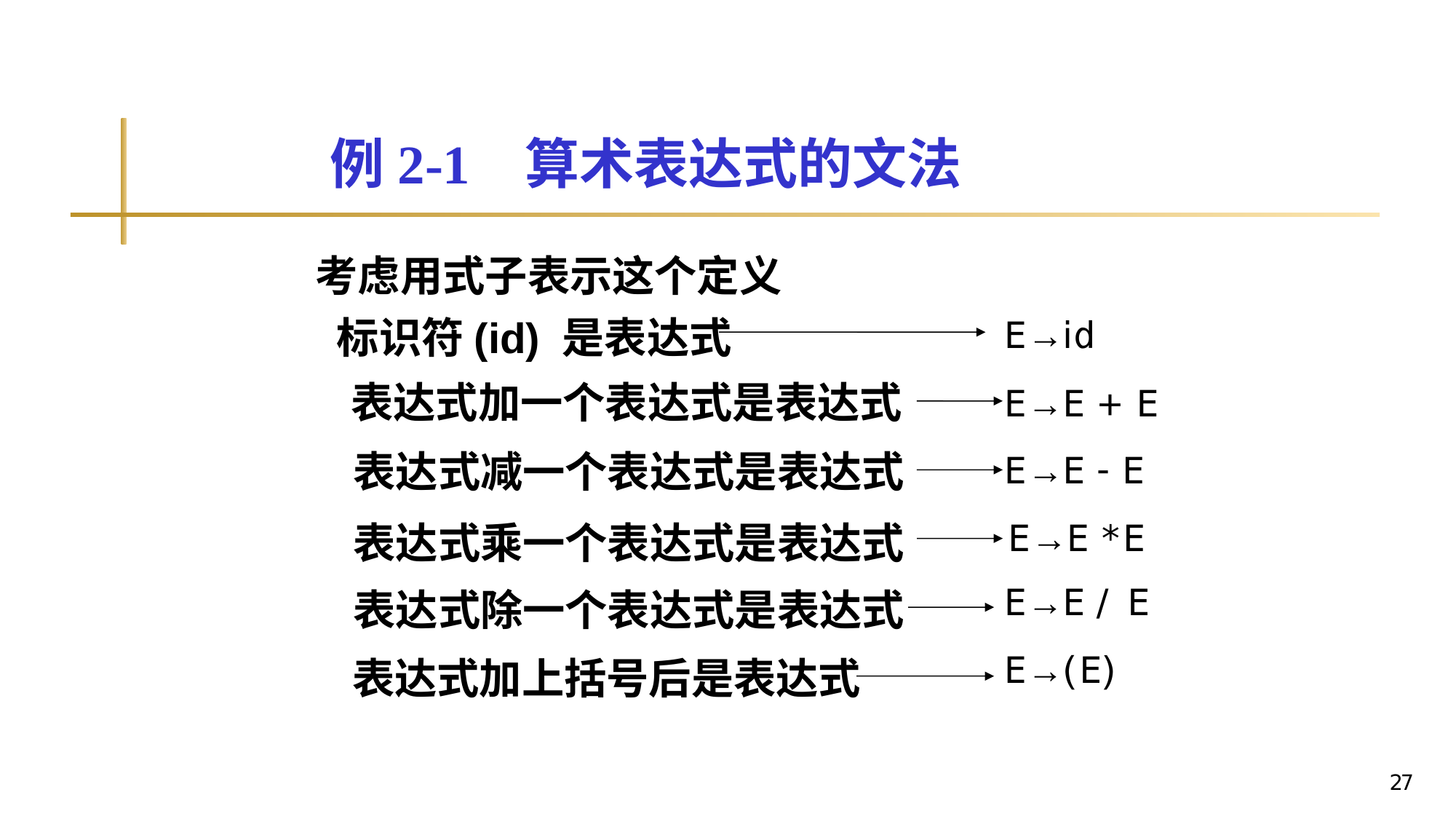

# 例2-1   算术表达式的文法
考虑用式子表示这个定义
标识符(id) 是表达式
E→id

表达式加一个表达式是表达式
E→E + E

表达式减一个表达式是表达式
E→E - E

E→E *E

表达式乘一个表达式是表达式
E→E / E

表达式除一个表达式是表达式
E→(E)

表达式加上括号后是表达式
27